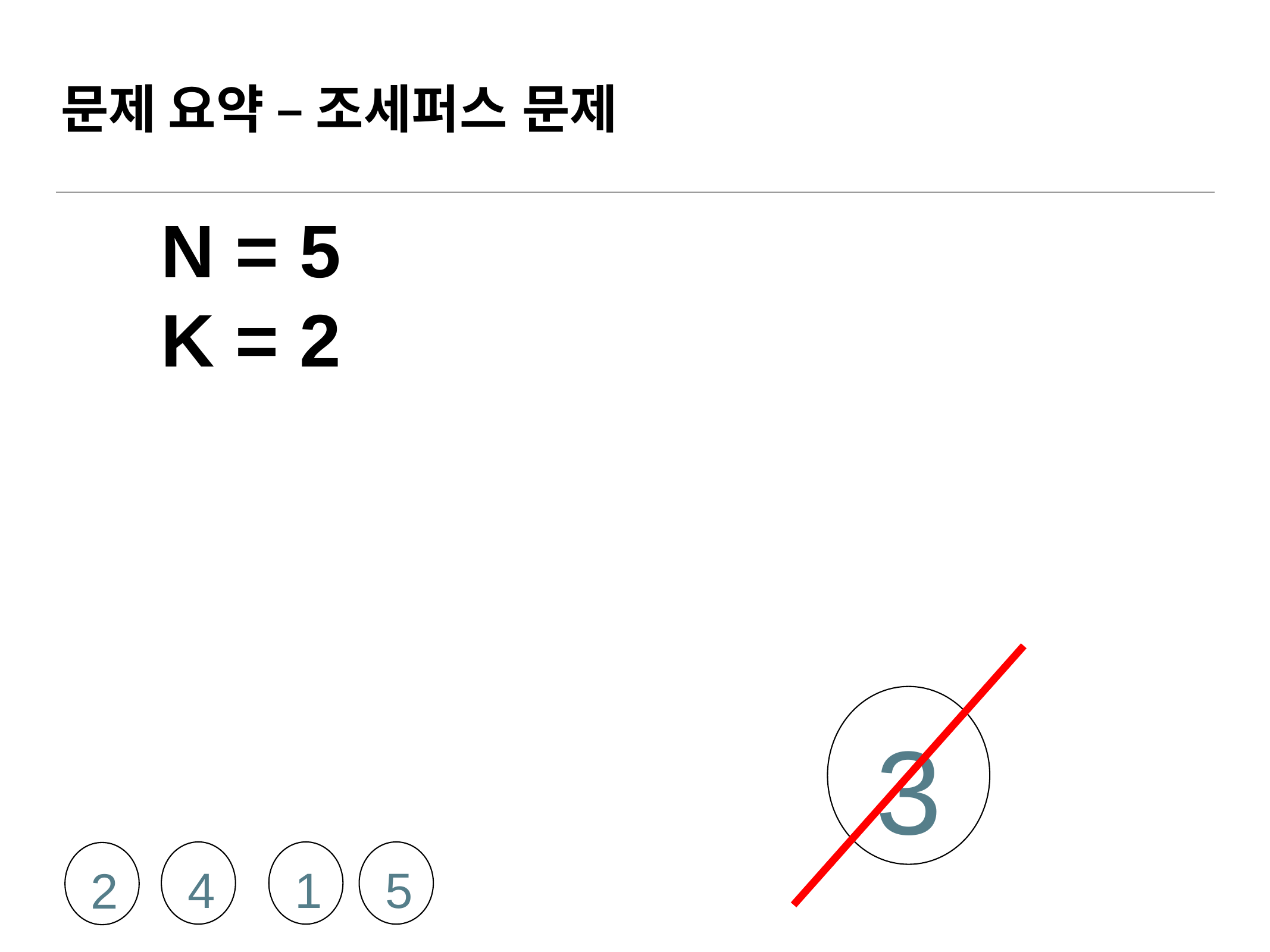

# 문제 요약 – 조세퍼스 문제
N = 5
K = 2

3

5

1

4

2